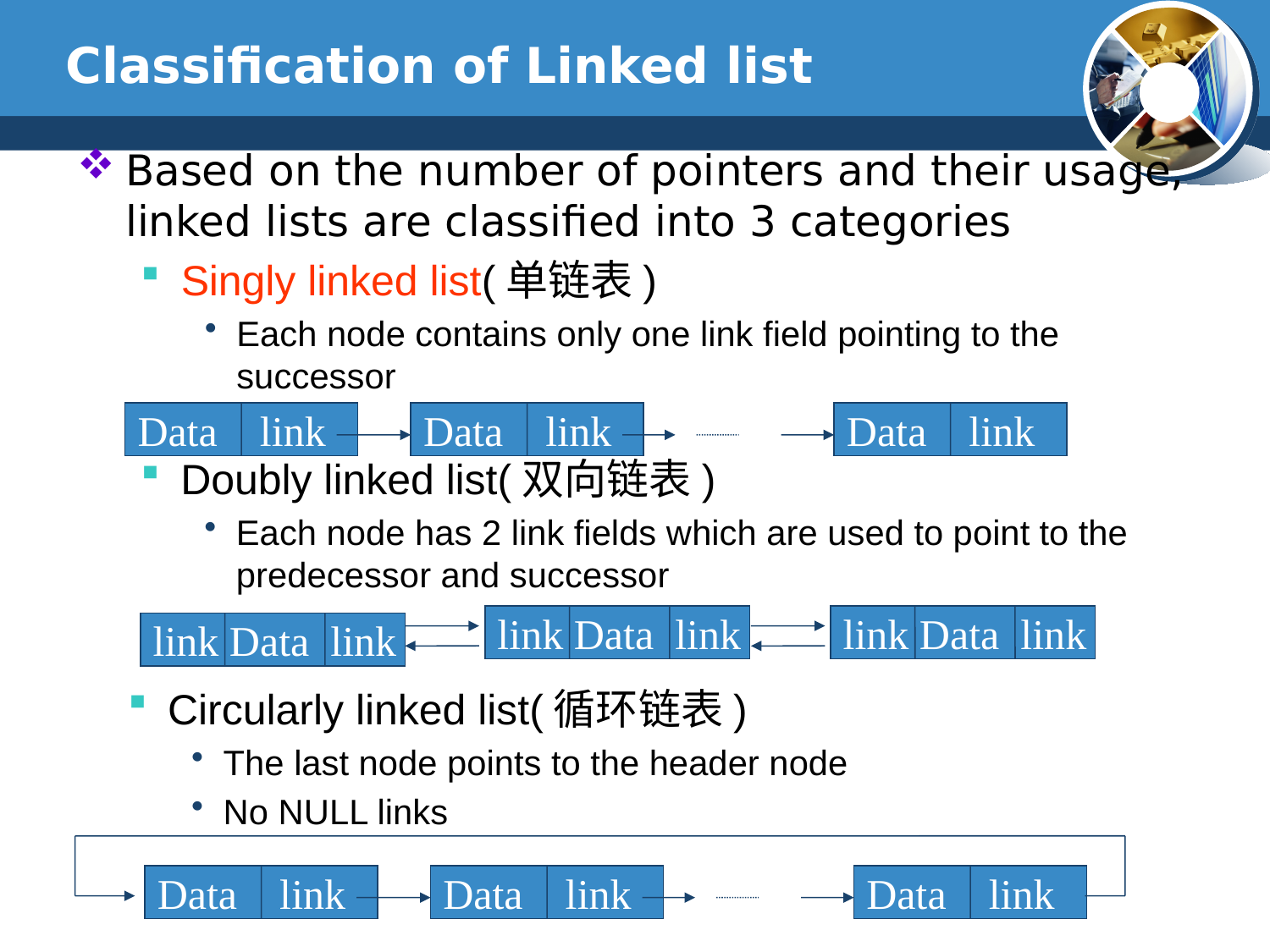

# Classification of Linked list
Based on the number of pointers and their usage, linked lists are classified into 3 categories
Singly linked list(单链表)
Each node contains only one link field pointing to the successor
Data    link

Data    link

Data    link

Doubly linked list(双向链表)
Each node has 2 link fields which are used to point to the predecessor and successor
link Data  link

link Data  link

link Data  link

Circularly linked list(循环链表)
The last node points to the header node
No NULL links

Data    link

Data    link

Data    link